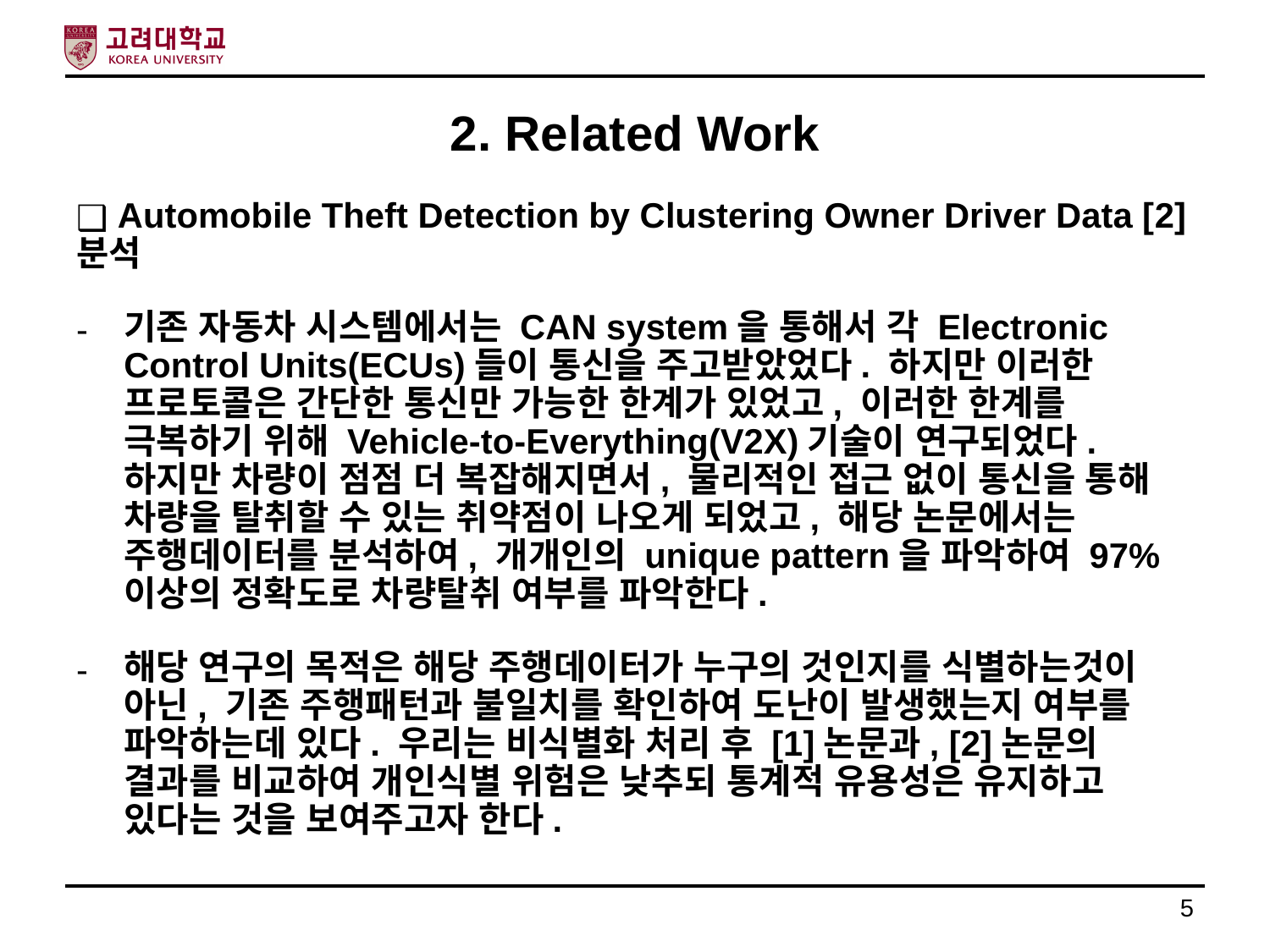

# 2. Related Work
 Automobile Theft Detection by Clustering Owner Driver Data [2] 분석
기존 자동차 시스템에서는 CAN system을 통해서 각 Electronic Control Units(ECUs)들이 통신을 주고받았었다. 하지만 이러한 프로토콜은 간단한 통신만 가능한 한계가 있었고, 이러한 한계를 극복하기 위해 Vehicle-to-Everything(V2X)기술이 연구되었다.
하지만 차량이 점점 더 복잡해지면서, 물리적인 접근 없이 통신을 통해 차량을 탈취할 수 있는 취약점이 나오게 되었고, 해당 논문에서는 주행데이터를 분석하여, 개개인의 unique pattern을 파악하여 97% 이상의 정확도로 차량탈취 여부를 파악한다.
해당 연구의 목적은 해당 주행데이터가 누구의 것인지를 식별하는것이 아닌, 기존 주행패턴과 불일치를 확인하여 도난이 발생했는지 여부를 파악하는데 있다. 우리는 비식별화 처리 후 [1]논문과, [2]논문의 결과를 비교하여 개인식별 위험은 낮추되 통계적 유용성은 유지하고 있다는 것을 보여주고자 한다.
5